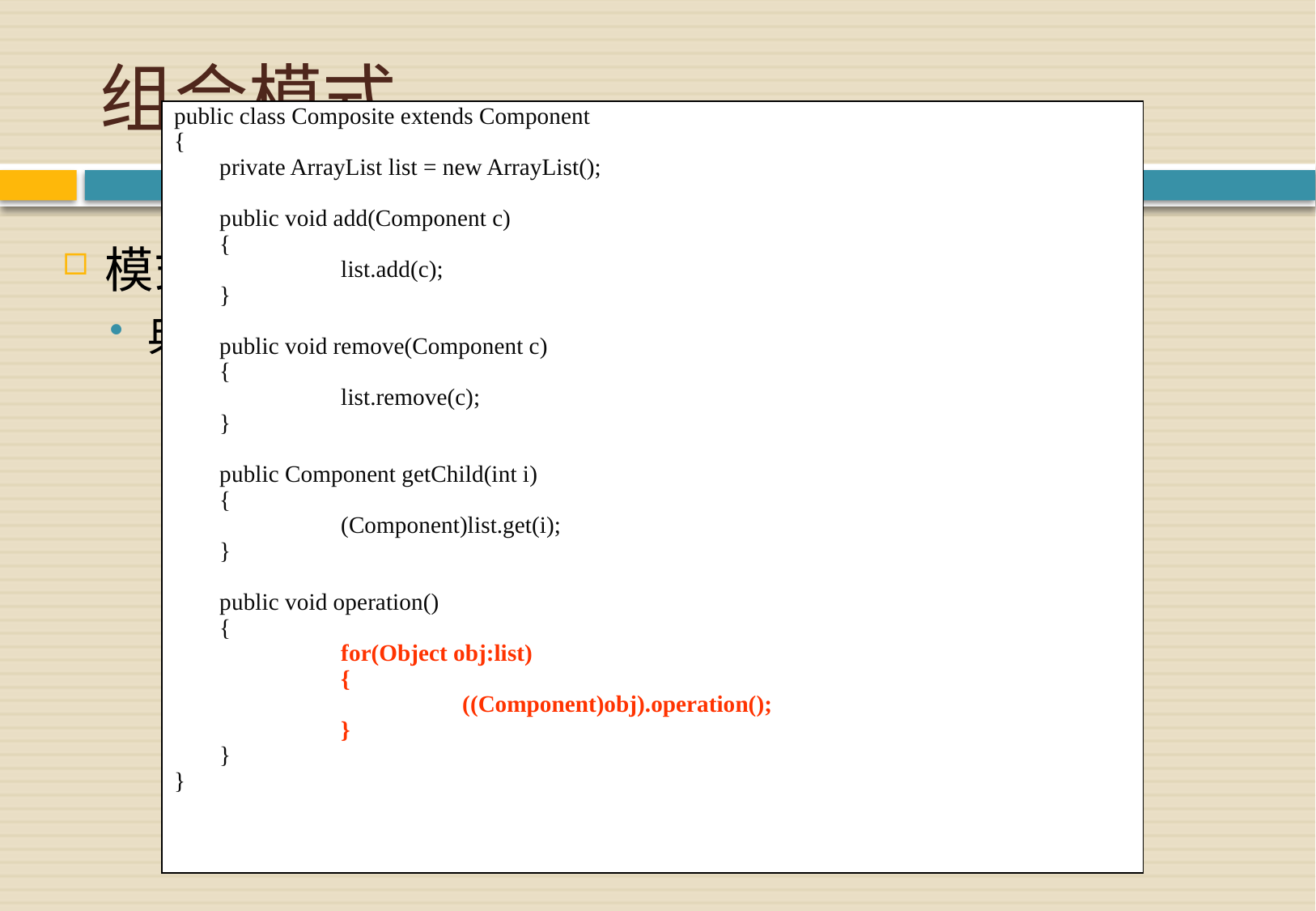

# 组合模式
| public class Composite extends Component { private ArrayList list = new ArrayList(); public void add(Component c) { list.add(c); } public void remove(Component c) { list.remove(c); } public Component getChild(int i) { (Component)list.get(i); } public void operation() { for(Object obj:list) { ((Component)obj).operation(); } } } |
| --- |
模式分析
典型的容器构件角色代码：